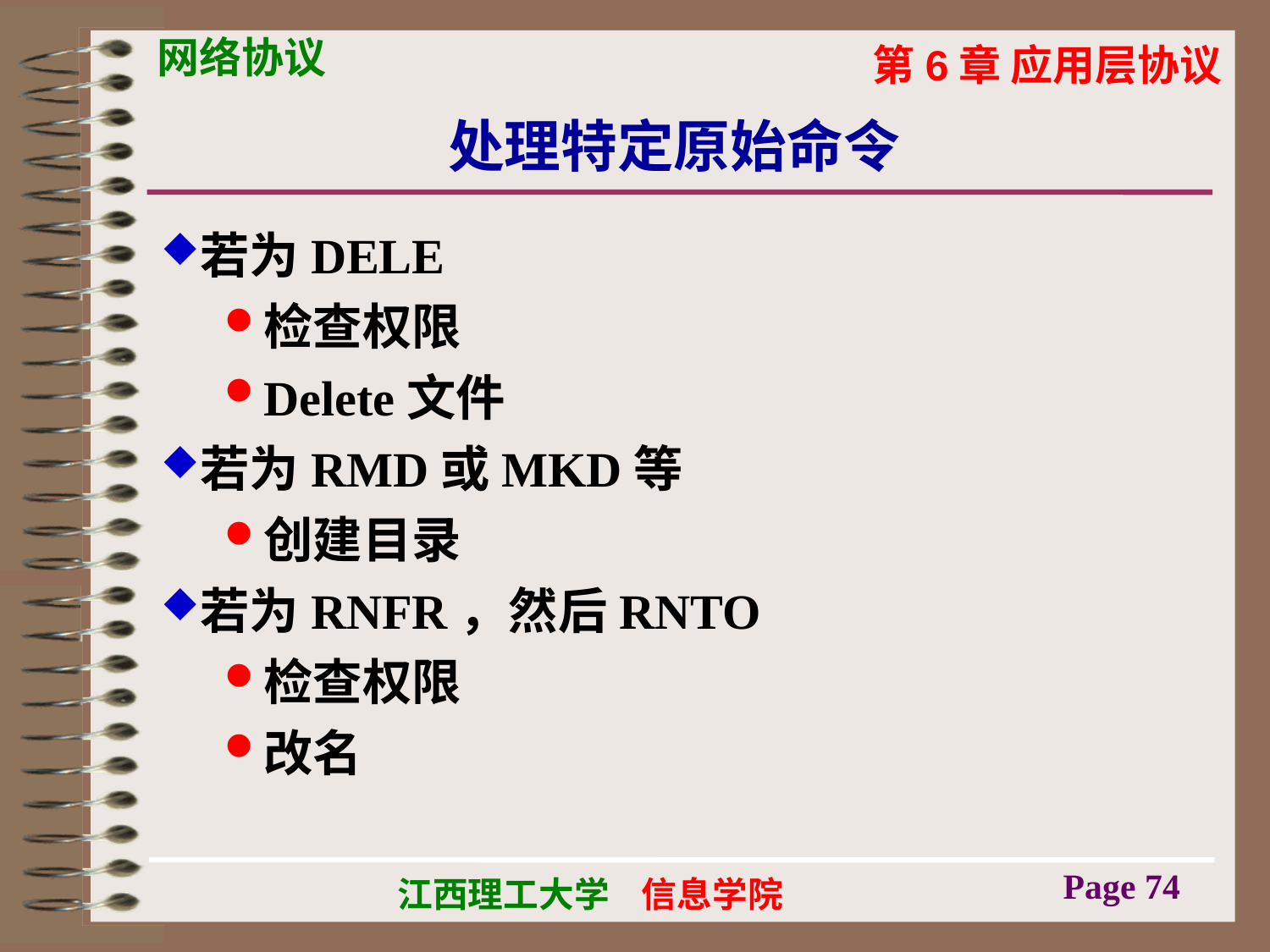

# 处理特定原始命令
若为DELE
检查权限
Delete文件
若为RMD或MKD等
创建目录
若为RNFR，然后RNTO
检查权限
改名
Page 74